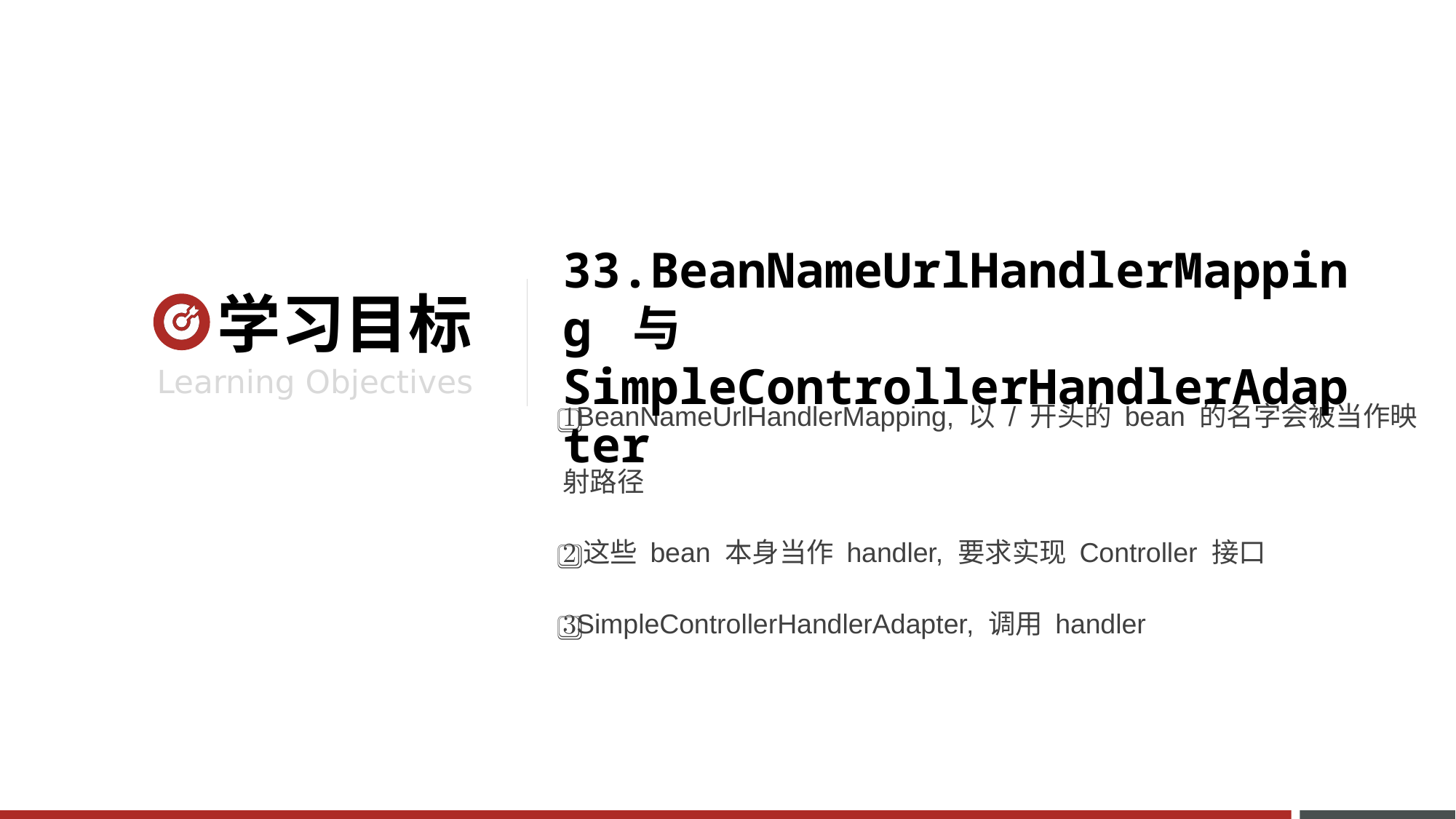

33.BeanNameUrlHandlerMapping 与 SimpleControllerHandlerAdapter
1️⃣BeanNameUrlHandlerMapping, 以 / 开头的 bean 的名字会被当作映射路径
2️⃣这些 bean 本身当作 handler, 要求实现 Controller 接口
3️⃣SimpleControllerHandlerAdapter, 调用 handler